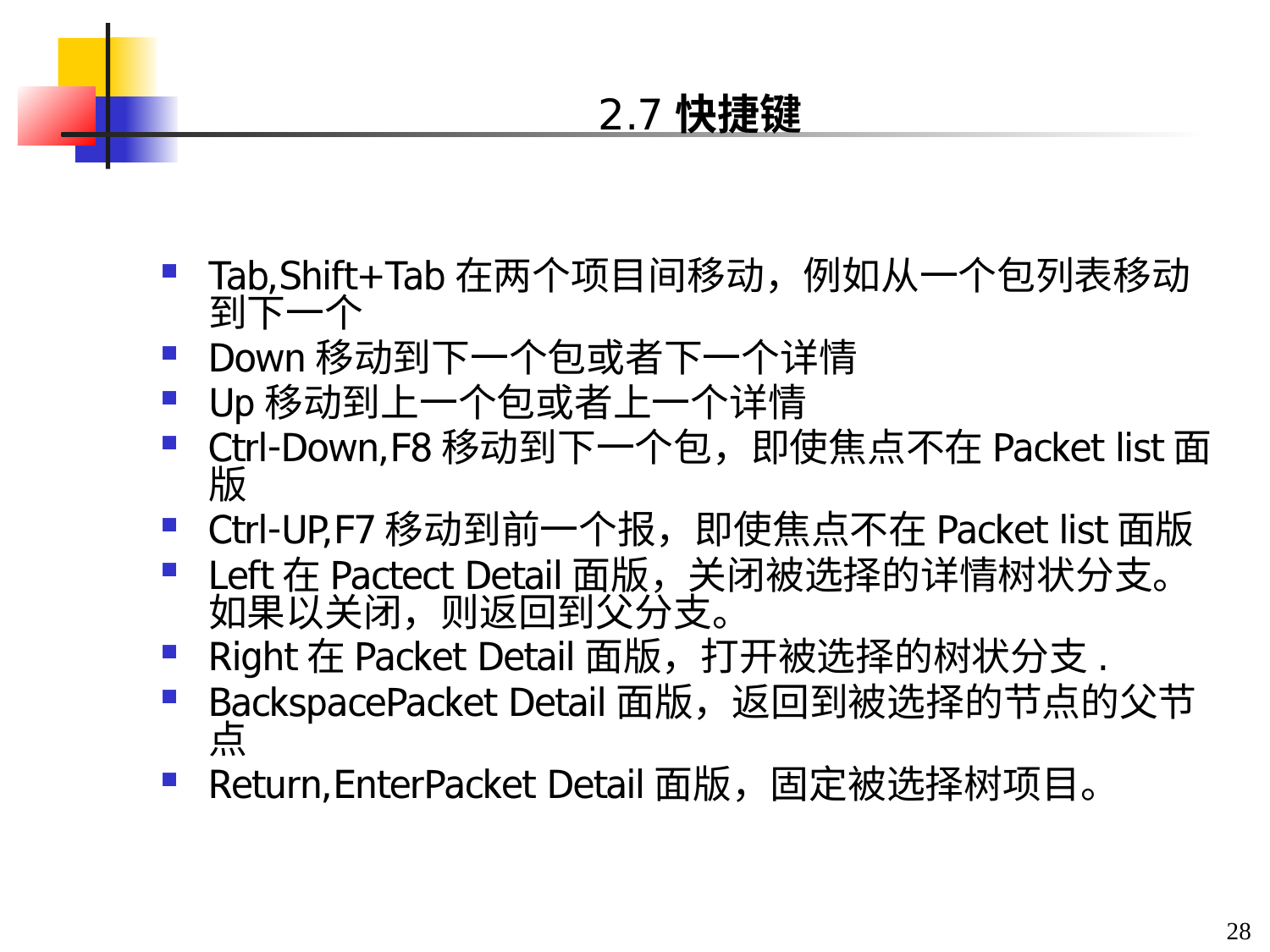

2.7快捷键
Tab,Shift+Tab在两个项目间移动，例如从一个包列表移动到下一个
Down移动到下一个包或者下一个详情
Up移动到上一个包或者上一个详情
Ctrl-Down,F8移动到下一个包，即使焦点不在Packet list面版
Ctrl-UP,F7移动到前一个报，即使焦点不在Packet list面版
Left在Pactect Detail面版，关闭被选择的详情树状分支。如果以关闭，则返回到父分支。
Right在Packet Detail面版，打开被选择的树状分支.
BackspacePacket Detail面版，返回到被选择的节点的父节点
Return,EnterPacket Detail面版，固定被选择树项目。